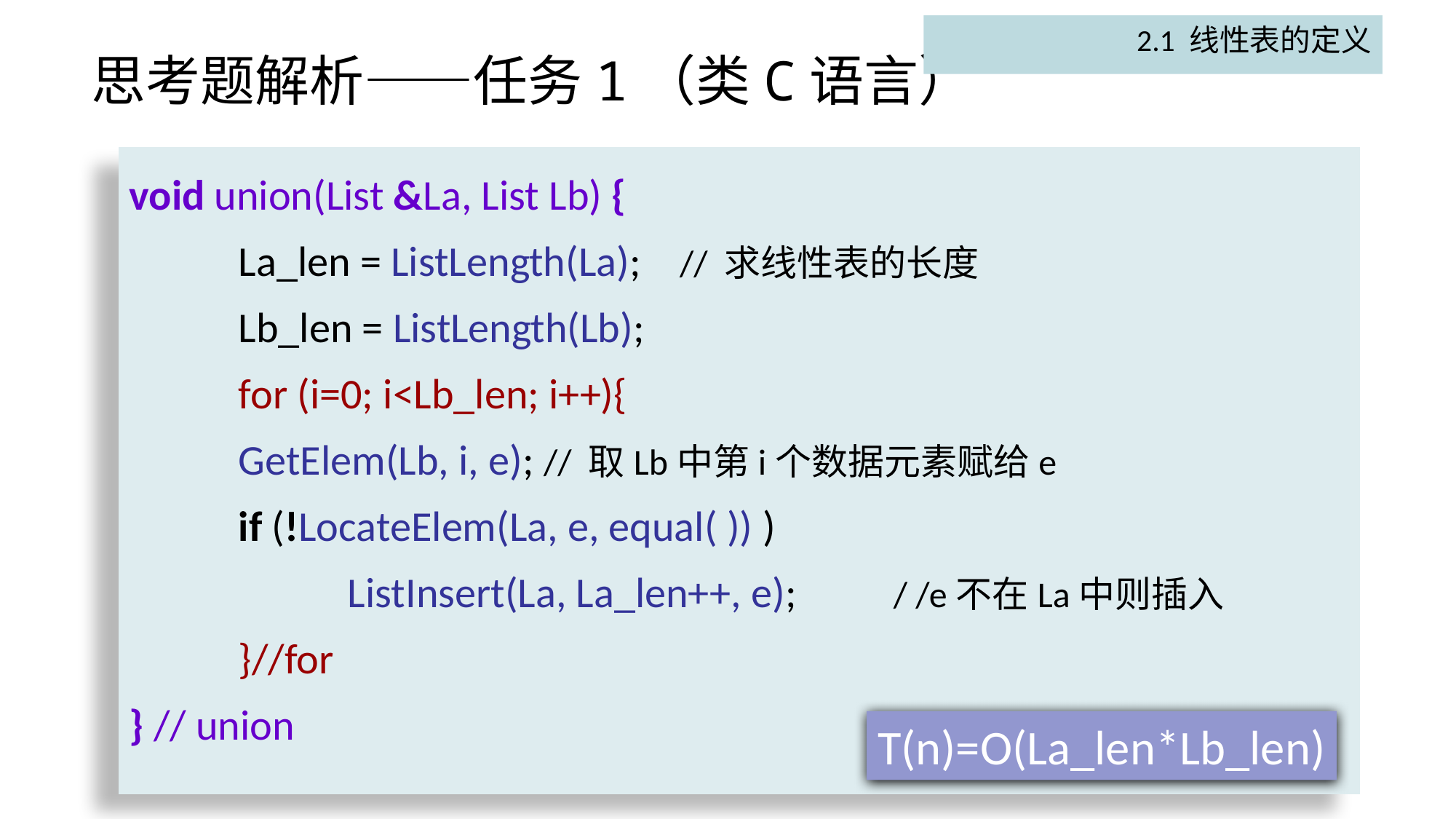

2.1 线性表的定义
# 思考题解析——任务1（类C语言）
void union(List &La, List Lb) {
	La_len = ListLength(La);    // 求线性表的长度
     	Lb_len = ListLength(Lb);
	for (i=0; i<Lb_len; i++){
	GetElem(Lb, i, e); // 取Lb中第i个数据元素赋给e
    	if (!LocateElem(La, e, equal( )) )
       		ListInsert(La, La_len++, e);	/ /e不在La中则插入
	}//for
} // union

T(n)=O(La_len*Lb_len)